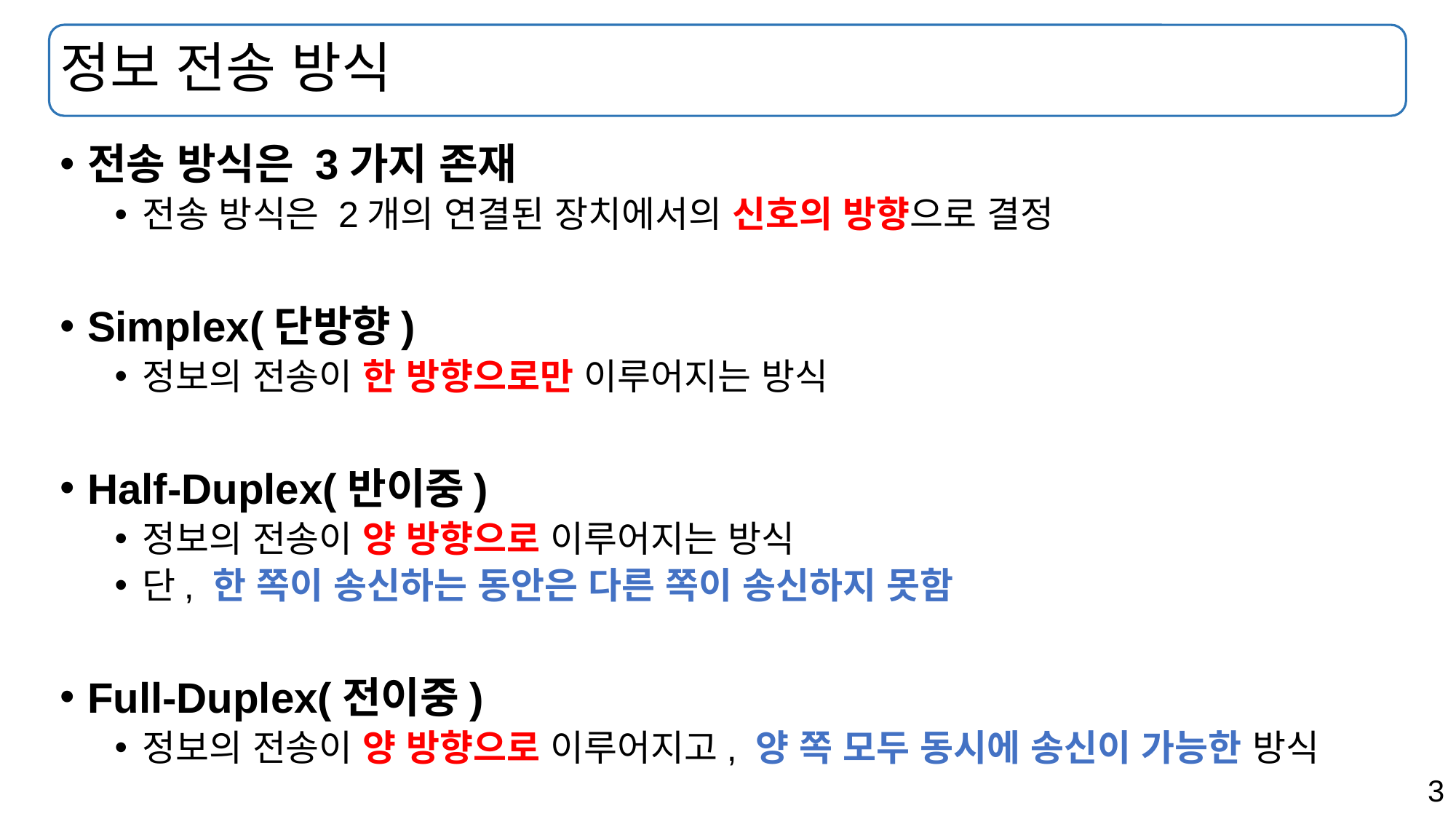

# 정보 전송 방식
전송 방식은 3가지 존재
전송 방식은 2개의 연결된 장치에서의 신호의 방향으로 결정

Simplex(단방향)
정보의 전송이 한 방향으로만 이루어지는 방식

Half-Duplex(반이중)
정보의 전송이 양 방향으로 이루어지는 방식
단, 한 쪽이 송신하는 동안은 다른 쪽이 송신하지 못함

Full-Duplex(전이중)
정보의 전송이 양 방향으로 이루어지고, 양 쪽 모두 동시에 송신이 가능한 방식